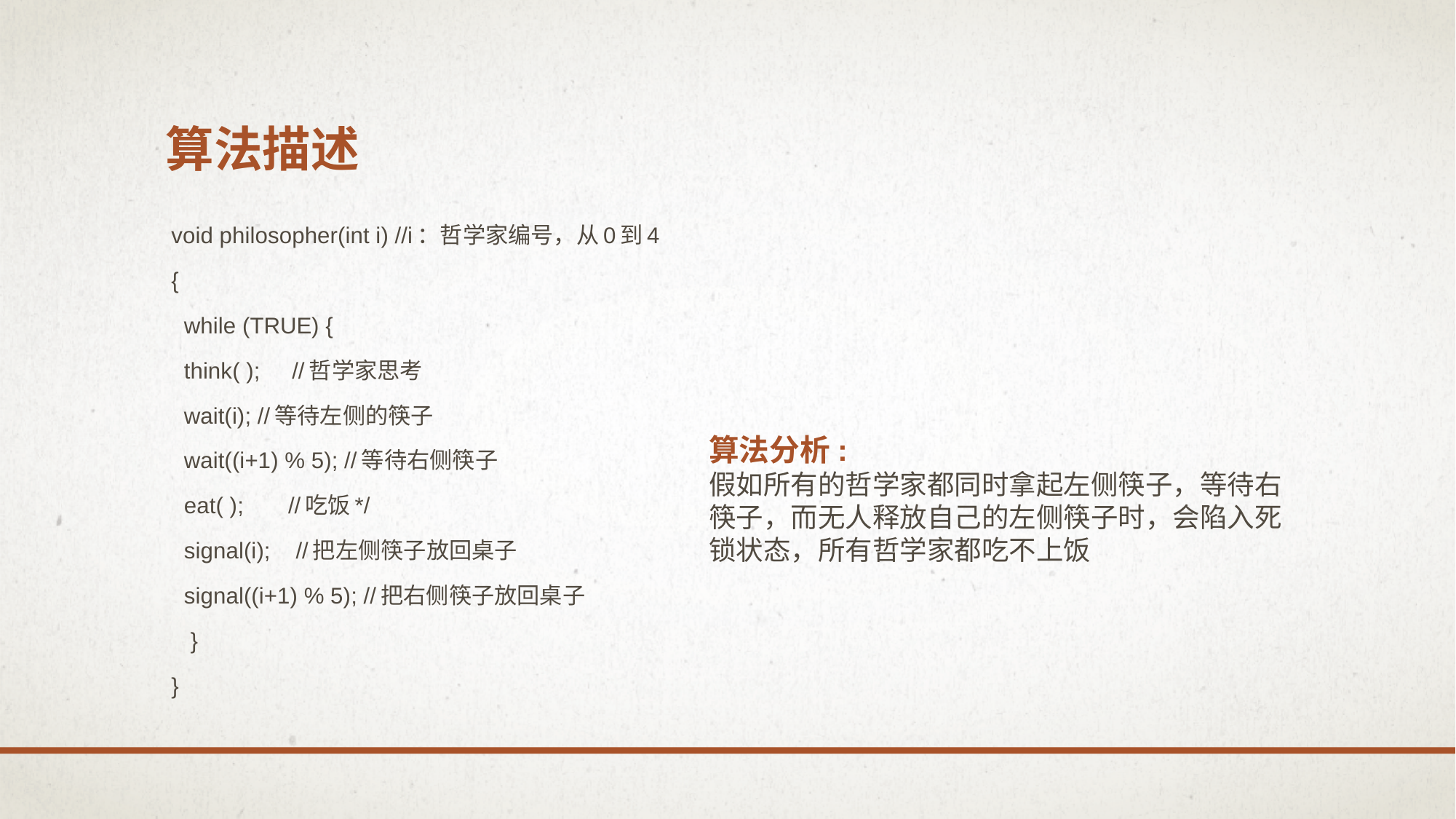

# 算法描述
void philosopher(int i) //i：哲学家编号，从0到4
{
  while (TRUE) {
  think( );     //哲学家思考
  wait(i); //等待左侧的筷子
  wait((i+1) % 5); //等待右侧筷子
  eat( );       //吃饭*/
  signal(i);    //把左侧筷子放回桌子
  signal((i+1) % 5); //把右侧筷子放回桌子
   }
}
算法分析:
假如所有的哲学家都同时拿起左侧筷子，等待右筷子，而无人释放自己的左侧筷子时，会陷入死锁状态，所有哲学家都吃不上饭